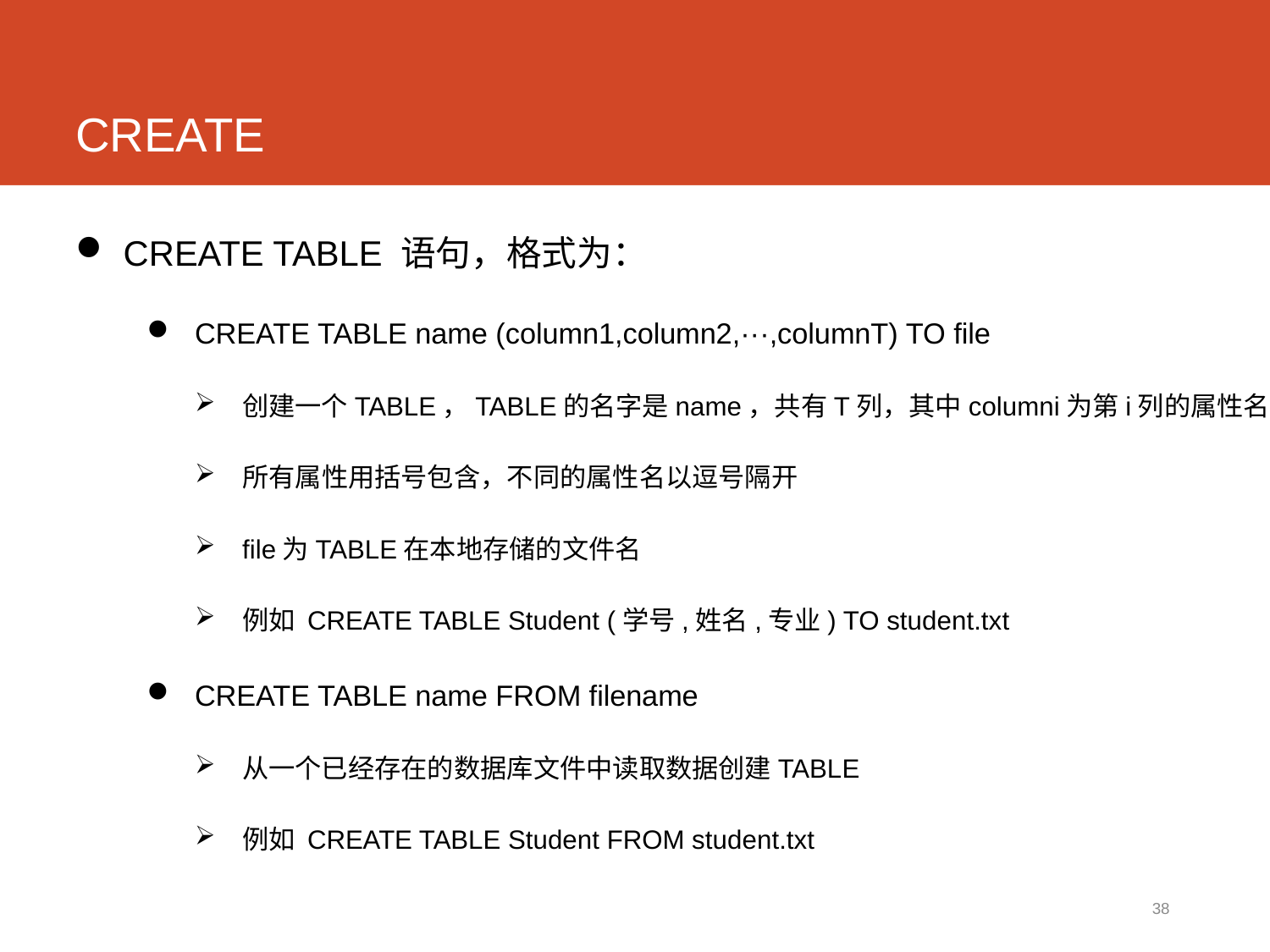

# CREATE
CREATE TABLE 语句，格式为：
CREATE TABLE name (column1,column2,···,columnT) TO file
创建一个TABLE，TABLE的名字是name，共有T列，其中columni为第i列的属性名
所有属性用括号包含，不同的属性名以逗号隔开
file为TABLE在本地存储的文件名
例如 CREATE TABLE Student (学号,姓名,专业) TO student.txt
CREATE TABLE name FROM filename
从一个已经存在的数据库文件中读取数据创建TABLE
例如 CREATE TABLE Student FROM student.txt

38